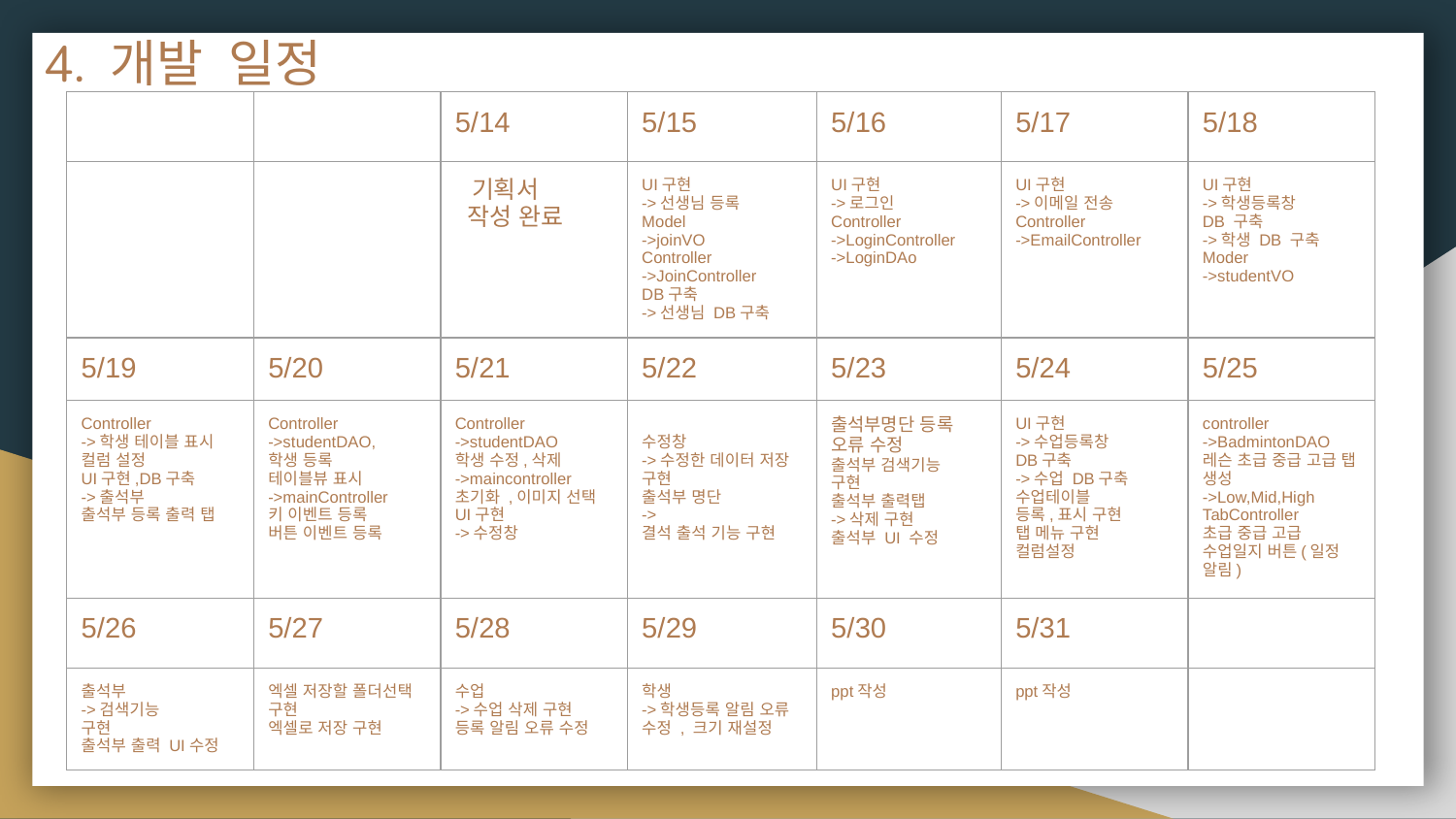

# 4. 개발  일정
|  |  | 5/14 | 5/15 | 5/16 | 5/17 | 5/18 |
| --- | --- | --- | --- | --- | --- | --- |
|  |  | 기획서 작성 완료 | UI구현 ->선생님 등록 Model ->joinVO Controller ->JoinController DB구축 ->선생님 DB구축 | UI구현 ->로그인 Controller ->LoginController ->LoginDAo | UI구현 ->이메일 전송 Controller ->EmailController | UI구현 ->학생등록창 DB 구축 ->학생 DB 구축 Moder ->studentVO |
| 5/19 | 5/20 | 5/21 | 5/22 | 5/23 | 5/24 | 5/25 |
| Controller ->학생 테이블 표시 컬럼 설정 UI구현,DB구축 ->출석부 출석부 등록 출력 탭 | Controller ->studentDAO, 학생 등록 테이블뷰 표시 ->mainController 키 이벤트 등록 버튼 이벤트 등록 | Controller ->studentDAO 학생 수정,삭제 ->maincontroller 초기화 ,이미지 선택 UI구현 ->수정창 | 수정창 ->수정한 데이터 저장 구현 출석부 명단 -> 결석 출석 기능 구현 | 출석부명단 등록 오류 수정 출석부 검색기능 구현 출석부 출력탭 ->삭제 구현 출석부 UI 수정 | UI구현 ->수업등록창 DB구축 ->수업 DB구축 수업테이블 등록,표시 구현 탭 메뉴 구현 컬럼설정 | controller ->BadmintonDAO 레슨 초급 중급 고급 탭 생성 ->Low,Mid,High TabController 초급 중급 고급 수업일지 버튼(일정 알림) |
| 5/26 | 5/27 | 5/28 | 5/29 | 5/30 | 5/31 |  |
| 출석부 ->검색기능 구현 출석부 출력 UI수정 | 엑셀 저장할 폴더선택 구현 엑셀로 저장 구현 | 수업 ->수업 삭제 구현 등록 알림 오류 수정 | 학생 ->학생등록 알림 오류 수정 , 크기 재설정 | ppt작성 | ppt작성 |  |